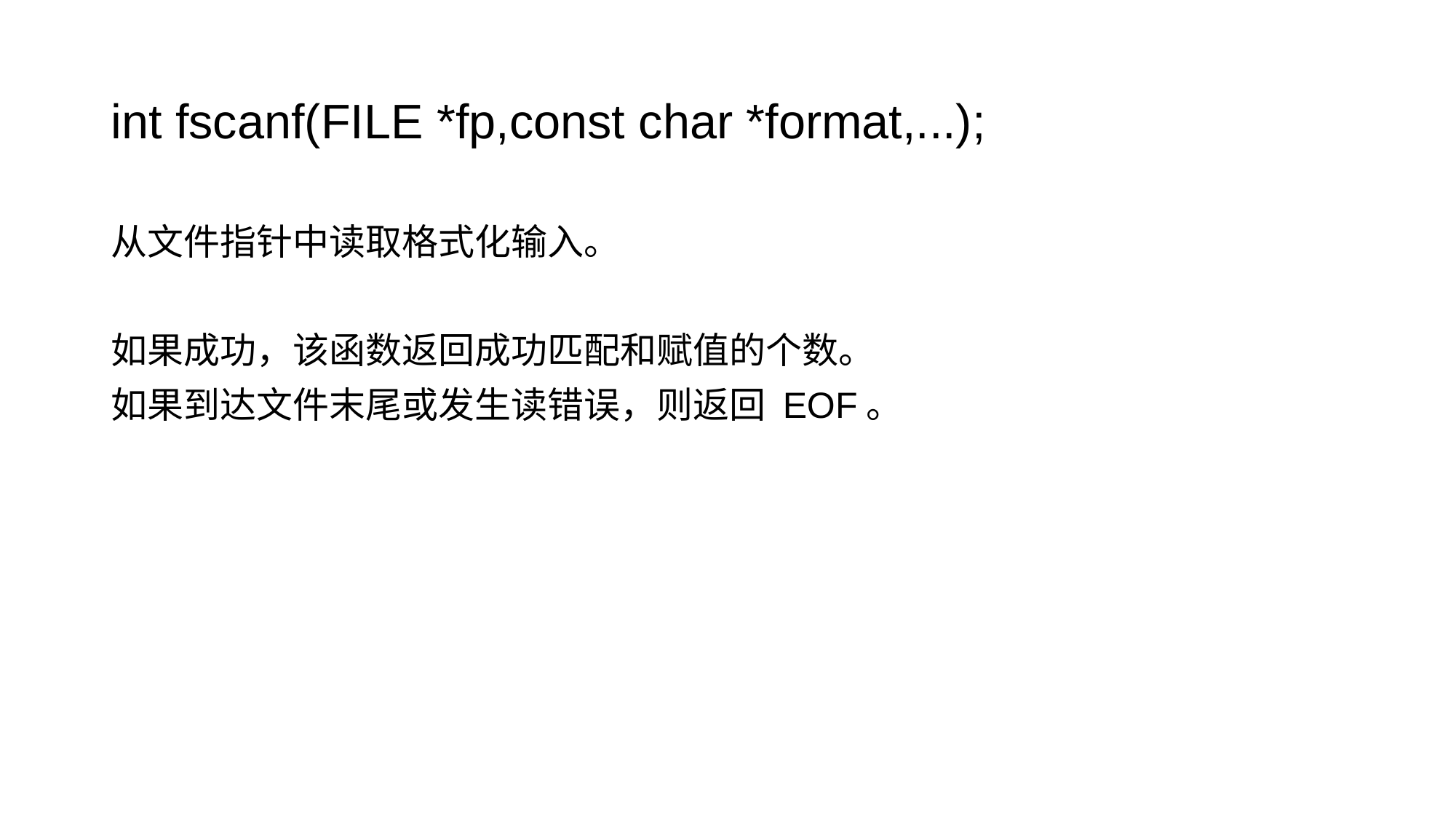

# int fscanf(FILE *fp,const char *format,...);
从文件指针中读取格式化输入。

如果成功，该函数返回成功匹配和赋值的个数。
如果到达文件末尾或发生读错误，则返回 EOF。